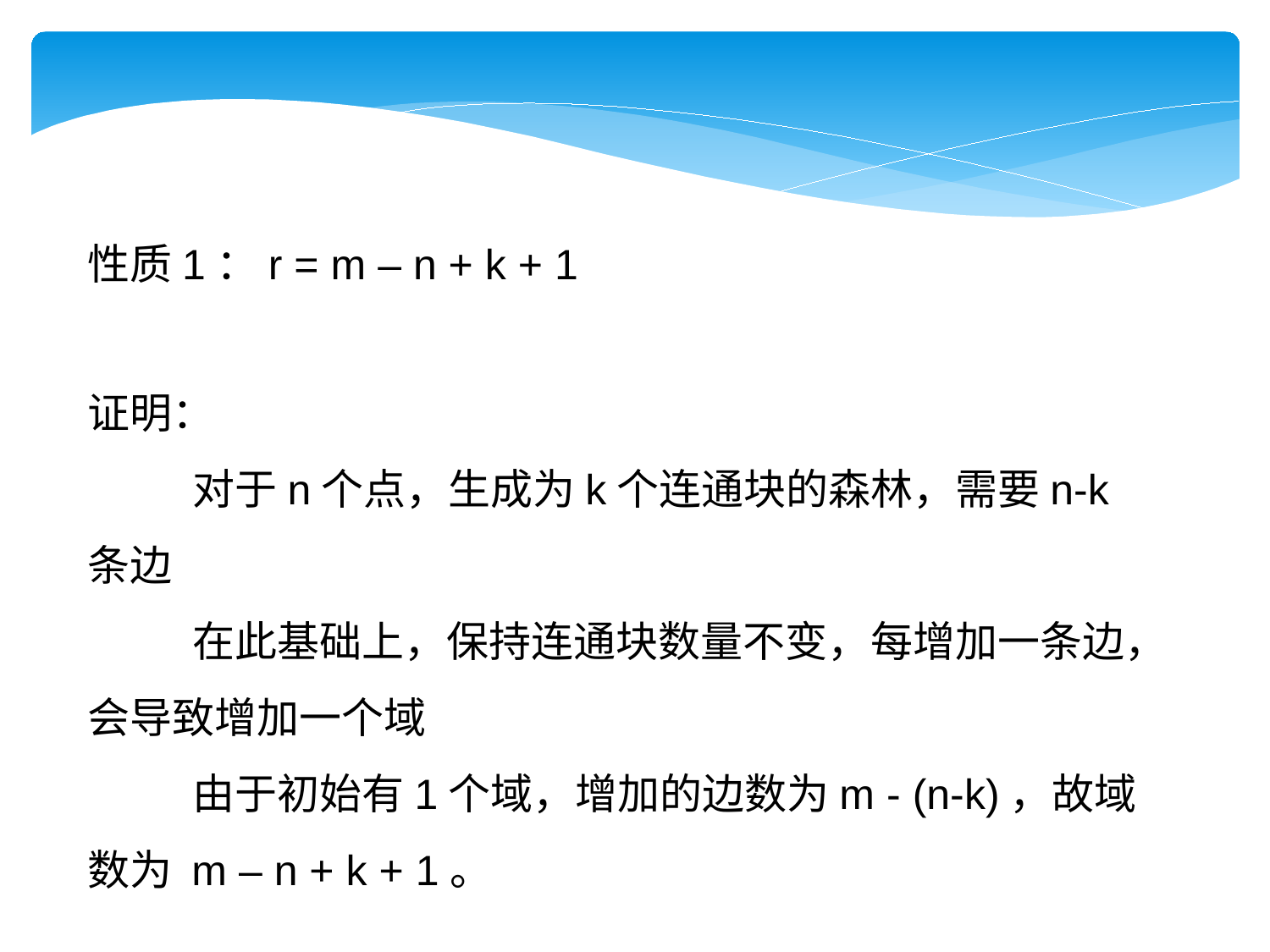

性质1：r = m – n + k + 1
证明：
          对于n个点，生成为k个连通块的森林，需要n-k条边
          在此基础上，保持连通块数量不变，每增加一条边，会导致增加一个域
          由于初始有1个域，增加的边数为m - (n-k)，故域数为 m – n + k + 1。